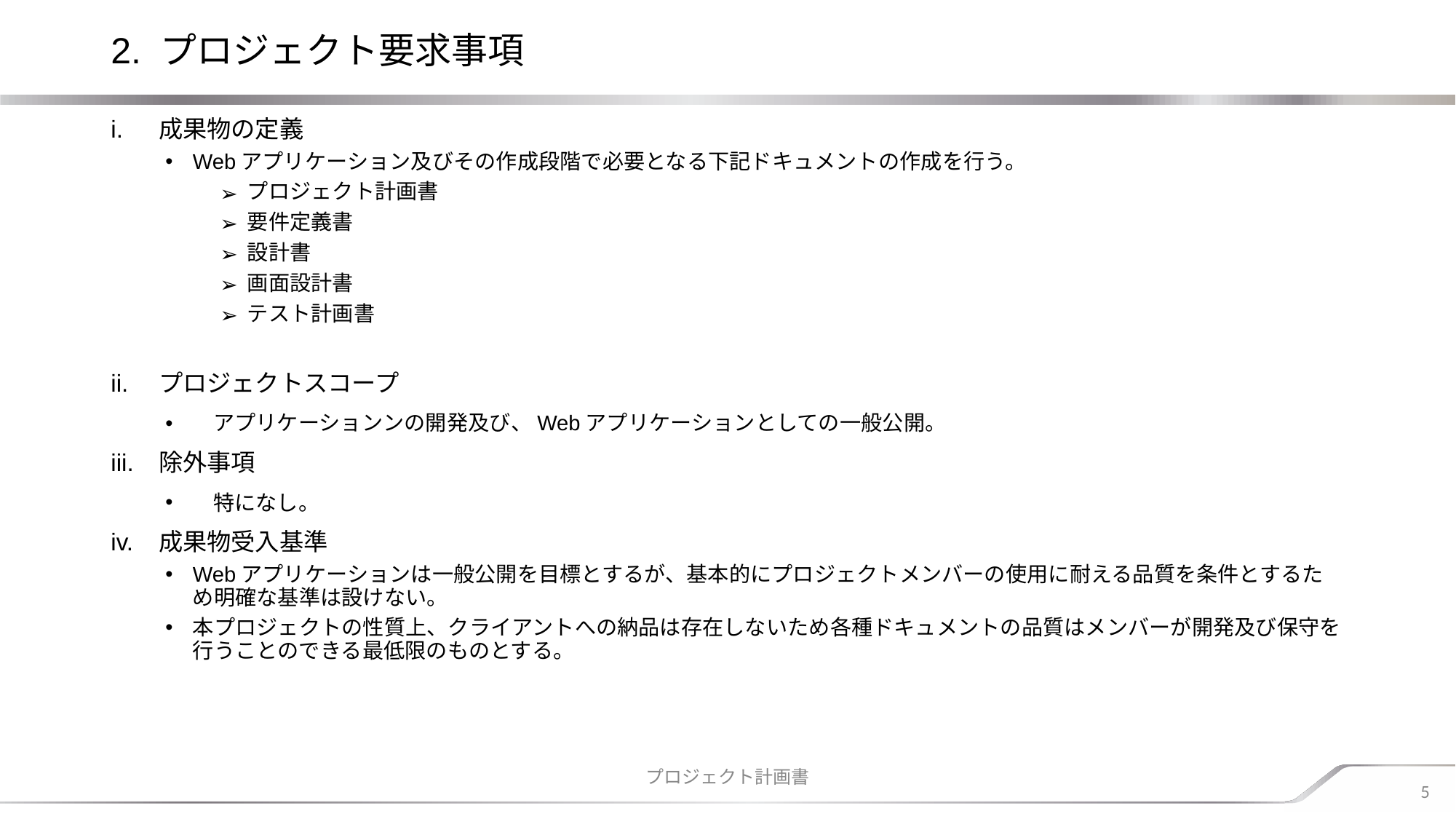

# 2. プロジェクト要求事項
成果物の定義
Webアプリケーション及びその作成段階で必要となる下記ドキュメントの作成を行う。
プロジェクト計画書
要件定義書
設計書
画面設計書
テスト計画書

プロジェクトスコープ
アプリケーションンの開発及び、Webアプリケーションとしての一般公開。
除外事項
特になし。
成果物受入基準
Webアプリケーションは一般公開を目標とするが、基本的にプロジェクトメンバーの使用に耐える品質を条件とするため明確な基準は設けない。
本プロジェクトの性質上、クライアントへの納品は存在しないため各種ドキュメントの品質はメンバーが開発及び保守を行うことのできる最低限のものとする。
プロジェクト計画書
5